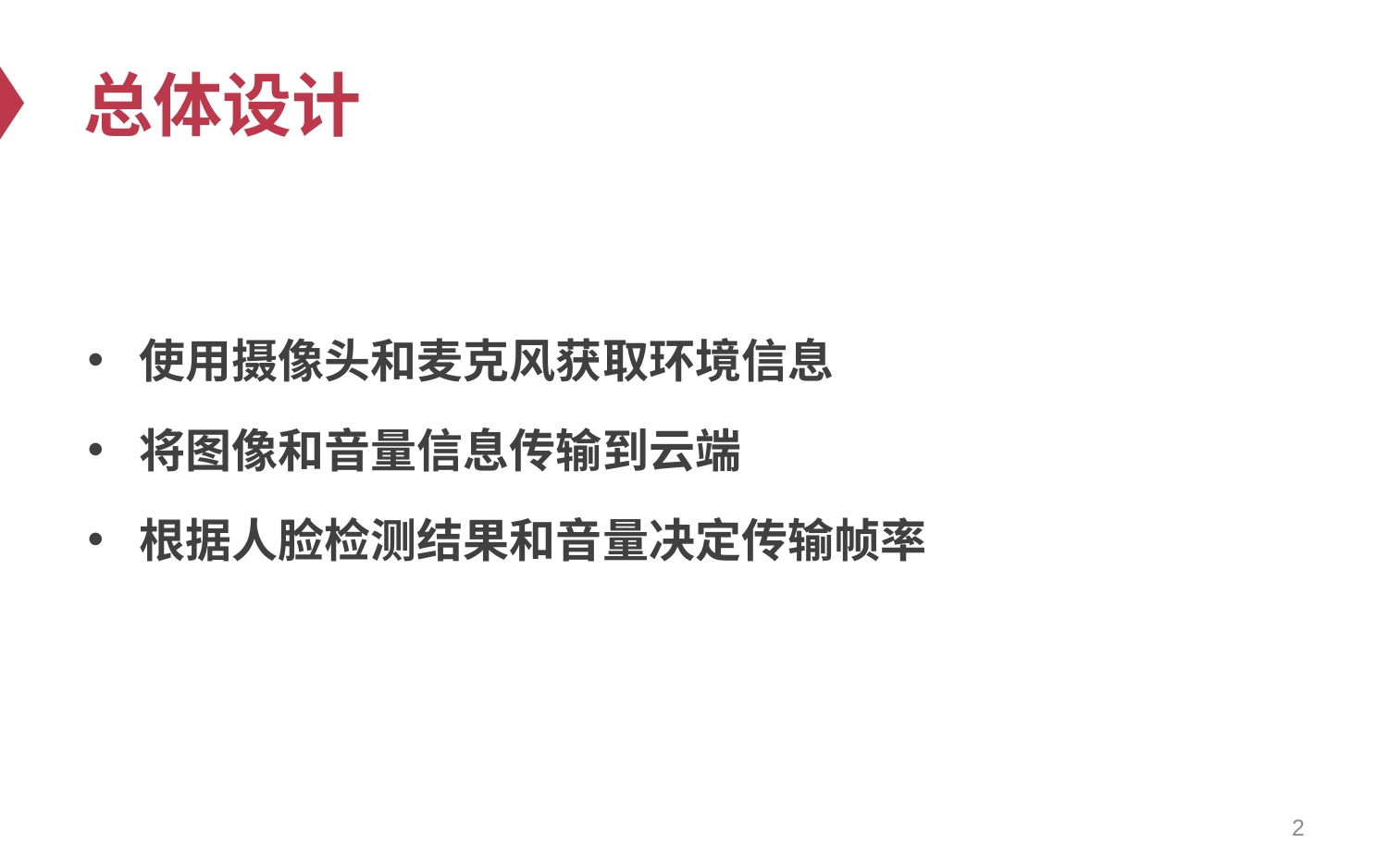

# 总体设计
使用摄像头和麦克风获取环境信息
将图像和音量信息传输到云端
根据人脸检测结果和音量决定传输帧率
2